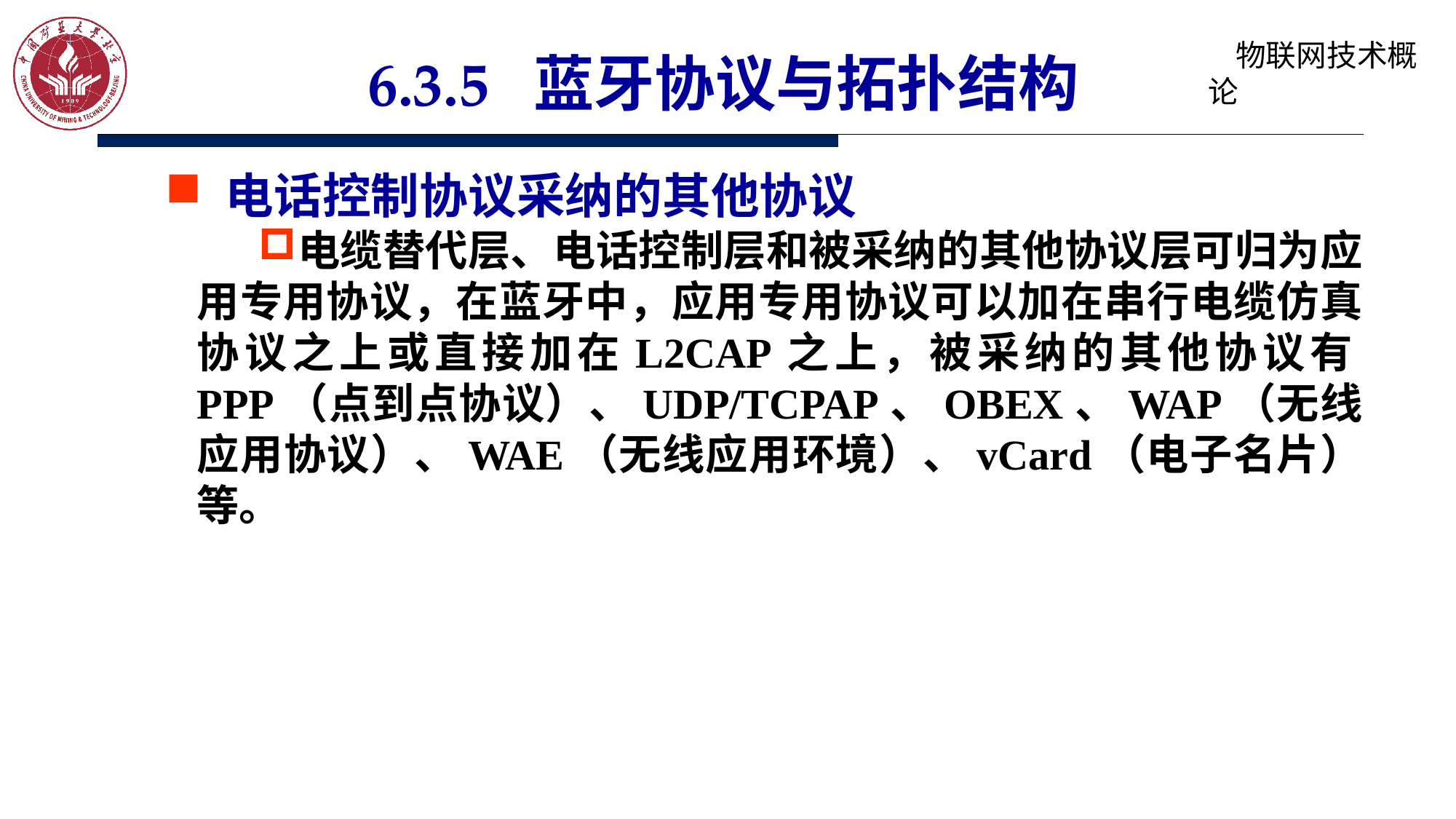

# 6.3.5  蓝牙协议与拓扑结构
 电话控制协议采纳的其他协议
电缆替代层、电话控制层和被采纳的其他协议层可归为应用专用协议，在蓝牙中，应用专用协议可以加在串行电缆仿真协议之上或直接加在L2CAP之上，被采纳的其他协议有PPP（点到点协议）、UDP/TCPAP、OBEX、WAP（无线应用协议）、WAE（无线应用环境）、vCard（电子名片）等。